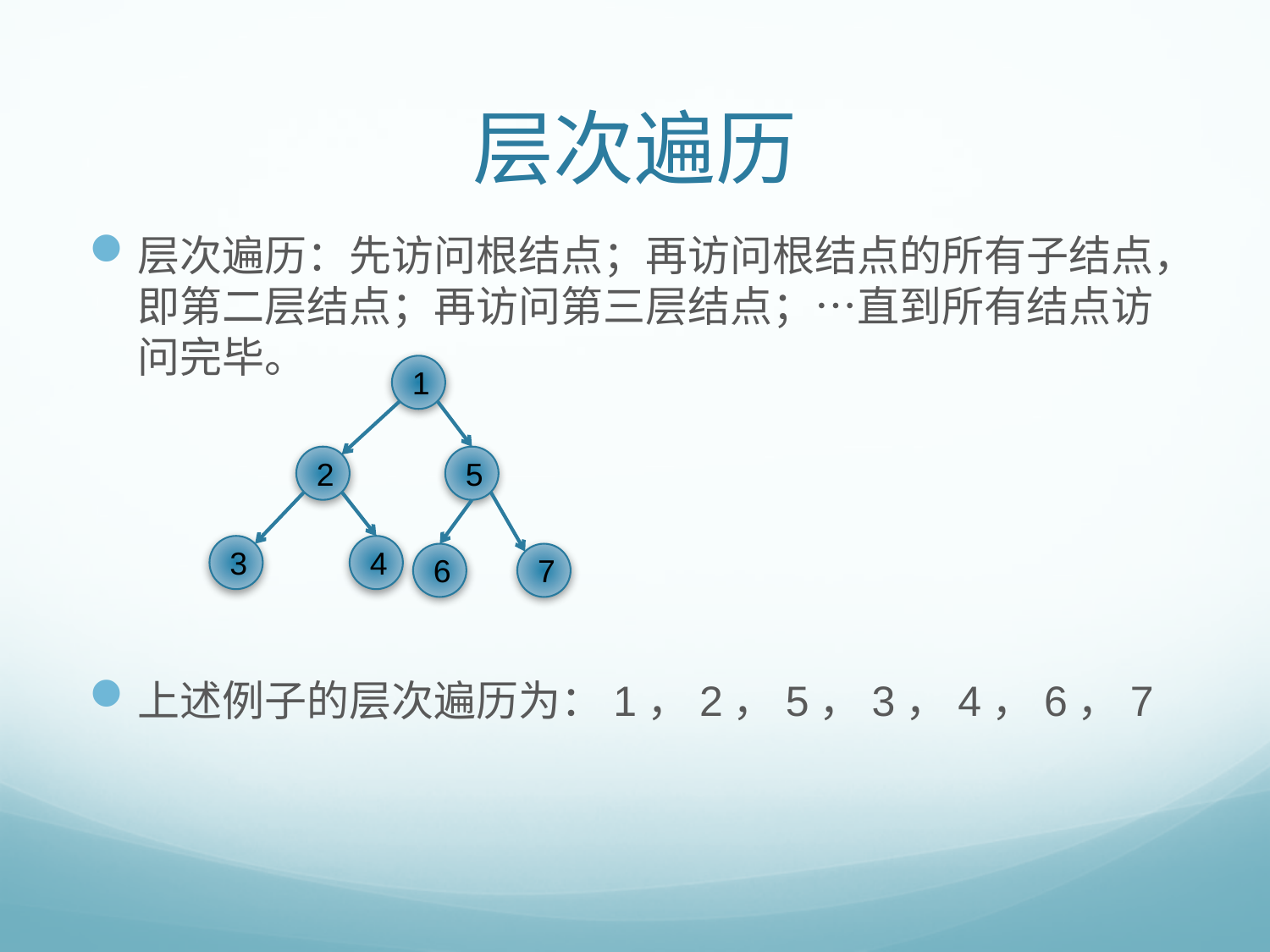

# 层次遍历
层次遍历：先访问根结点；再访问根结点的所有子结点，即第二层结点；再访问第三层结点；…直到所有结点访问完毕。

上述例子的层次遍历为：1，2，5，3，4，6，7
1
2
5
3
4
6
7